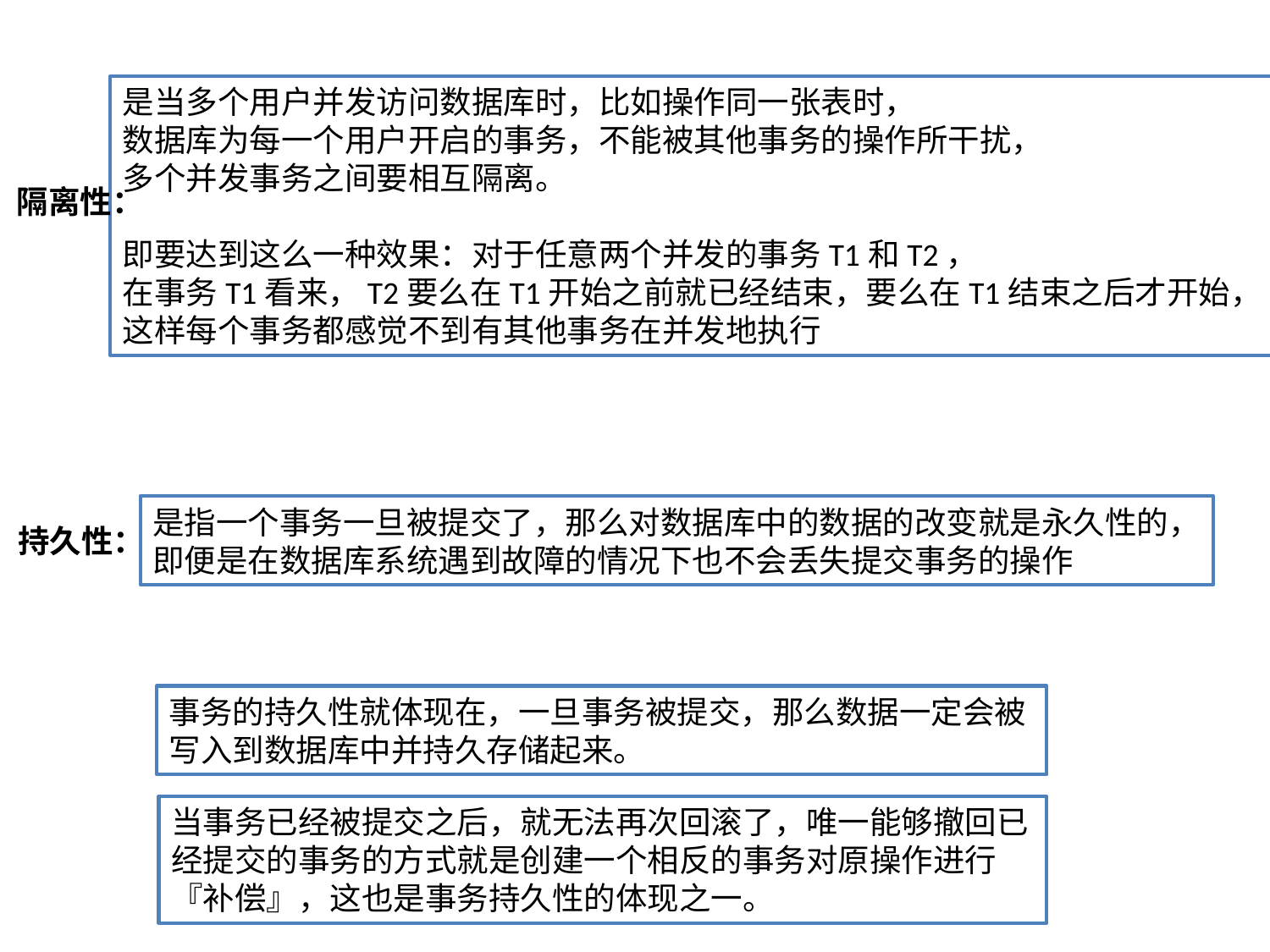

是当多个用户并发访问数据库时，比如操作同一张表时，
数据库为每一个用户开启的事务，不能被其他事务的操作所干扰，
多个并发事务之间要相互隔离。

即要达到这么一种效果：对于任意两个并发的事务T1和T2，
在事务T1看来，T2要么在T1开始之前就已经结束，要么在T1结束之后才开始，
这样每个事务都感觉不到有其他事务在并发地执行
隔离性：
是指一个事务一旦被提交了，那么对数据库中的数据的改变就是永久性的，
即便是在数据库系统遇到故障的情况下也不会丢失提交事务的操作
持久性：
事务的持久性就体现在，一旦事务被提交，那么数据一定会被写入到数据库中并持久存储起来。
当事务已经被提交之后，就无法再次回滚了，唯一能够撤回已经提交的事务的方式就是创建一个相反的事务对原操作进行『补偿』，这也是事务持久性的体现之一。